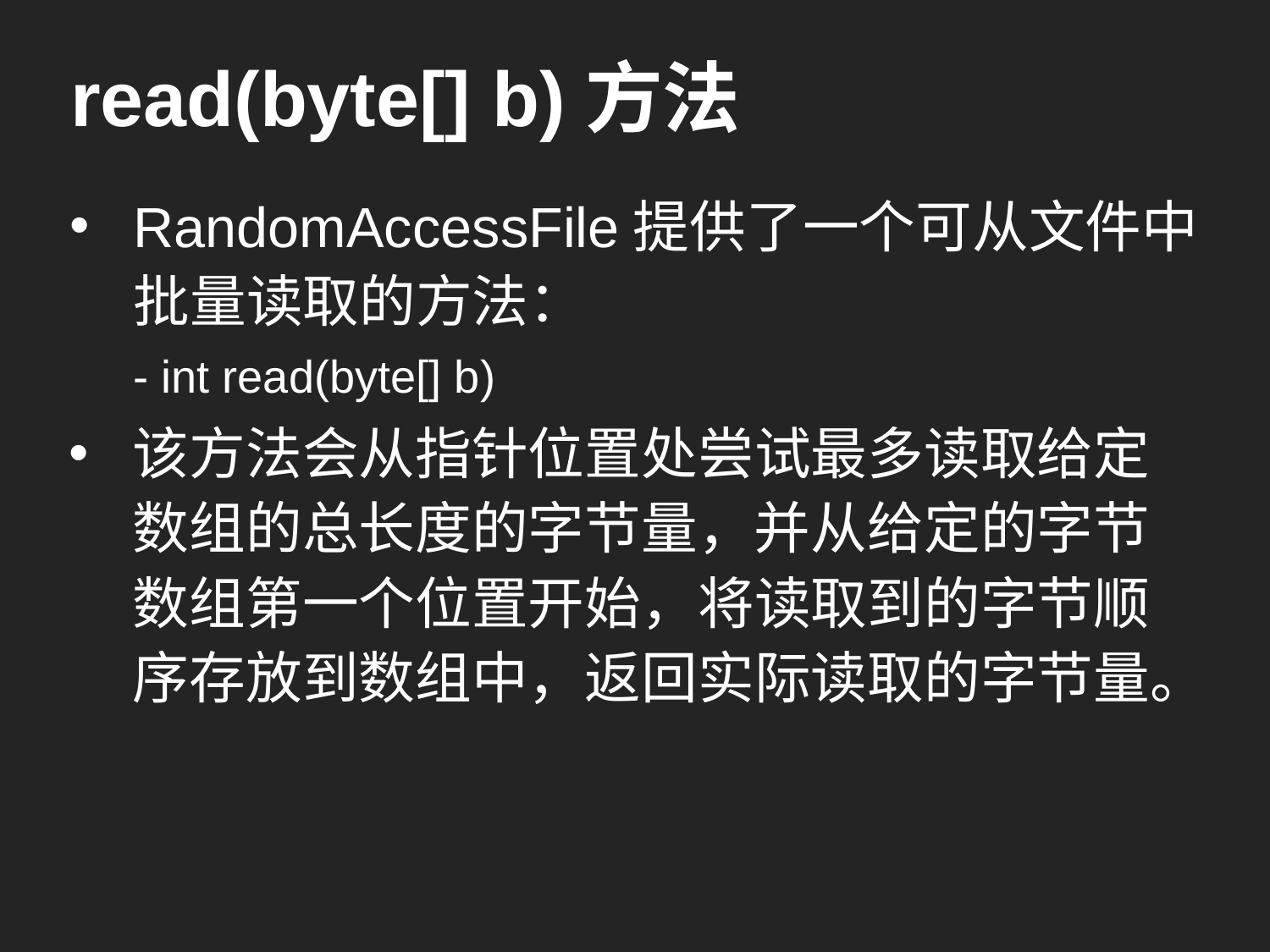

# read(byte[] b)方法
RandomAccessFile提供了一个可从文件中批量读取的方法：
- int read(byte[] b)
该方法会从指针位置处尝试最多读取给定数组的总长度的字节量，并从给定的字节数组第一个位置开始，将读取到的字节顺序存放到数组中，返回实际读取的字节量。